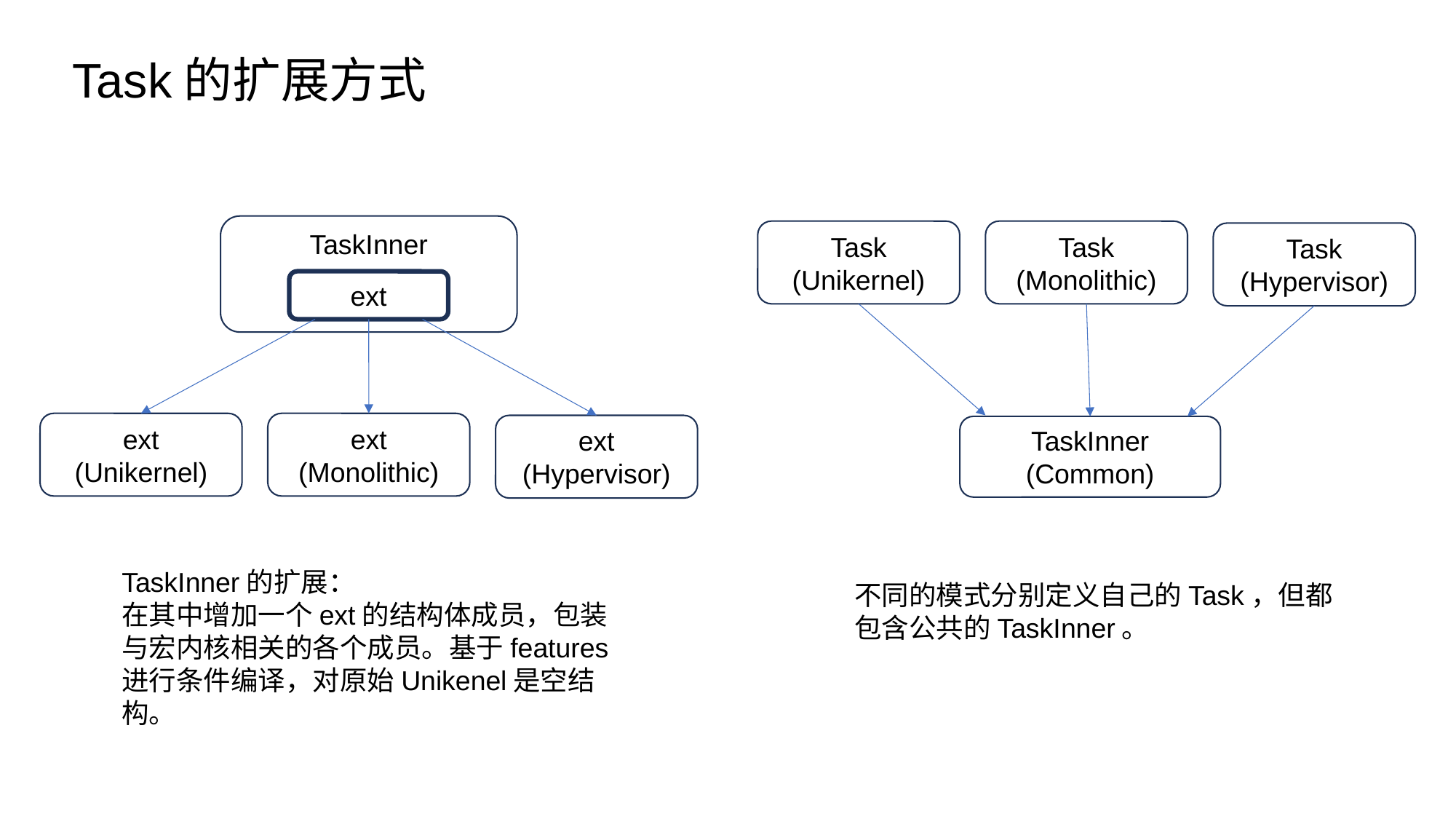

Task的扩展方式
TaskInner
Task
(Unikernel)
Task
(Monolithic)
Task
(Hypervisor)
ext
ext
(Unikernel)
ext
(Monolithic)
ext
(Hypervisor)
TaskInner
(Common)
TaskInner的扩展：
在其中增加一个ext的结构体成员，包装与宏内核相关的各个成员。基于features进行条件编译，对原始Unikenel是空结构。
不同的模式分别定义自己的Task，但都包含公共的TaskInner。